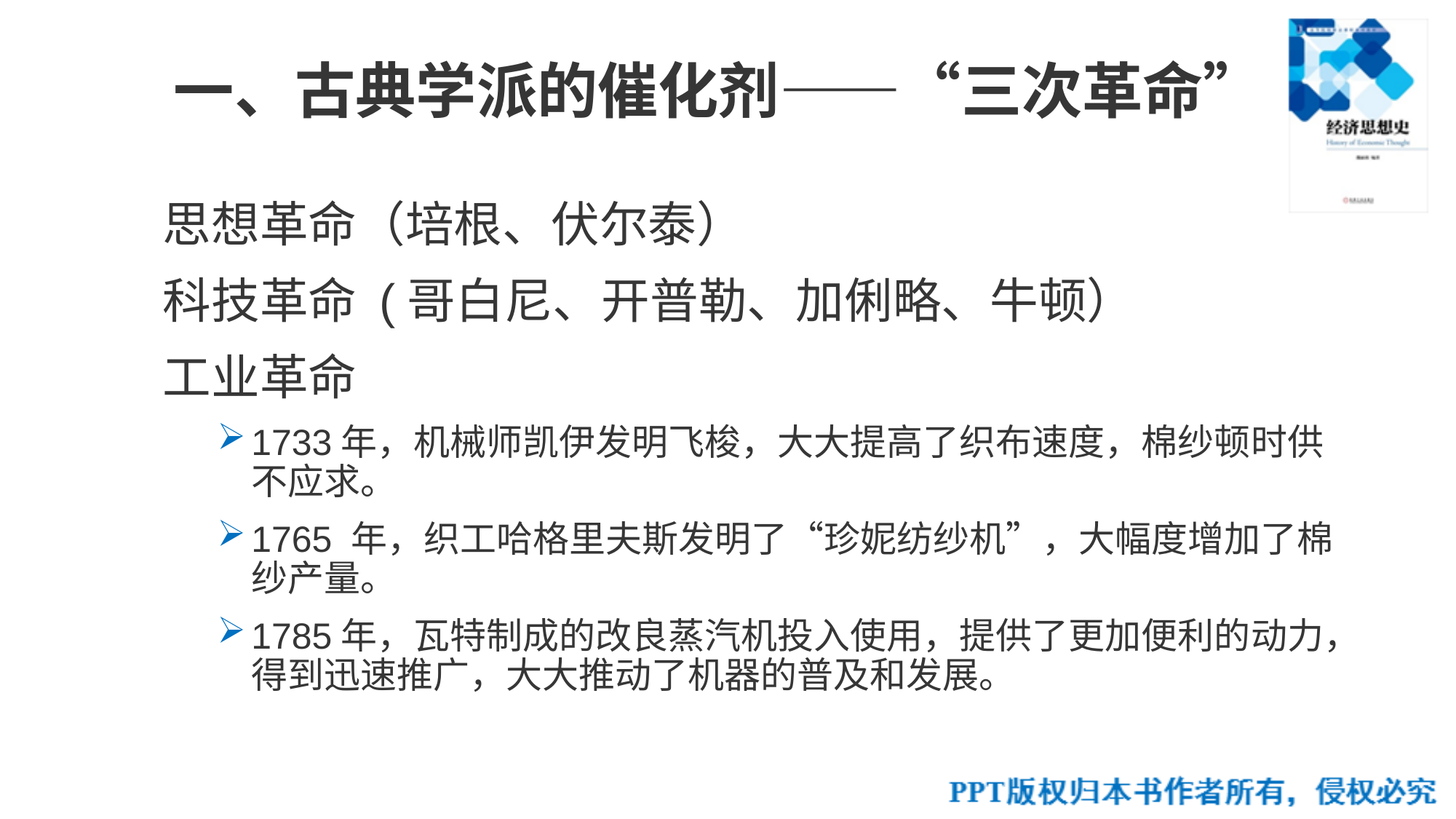

# 一、古典学派的催化剂——“三次革命”
思想革命（培根、伏尔泰）
科技革命 (哥白尼、开普勒、加俐略、牛顿）
工业革命
1733年，机械师凯伊发明飞梭，大大提高了织布速度，棉纱顿时供不应求。
1765 年，织工哈格里夫斯发明了“珍妮纺纱机”，大幅度增加了棉纱产量。
1785年，瓦特制成的改良蒸汽机投入使用，提供了更加便利的动力，得到迅速推广，大大推动了机器的普及和发展。